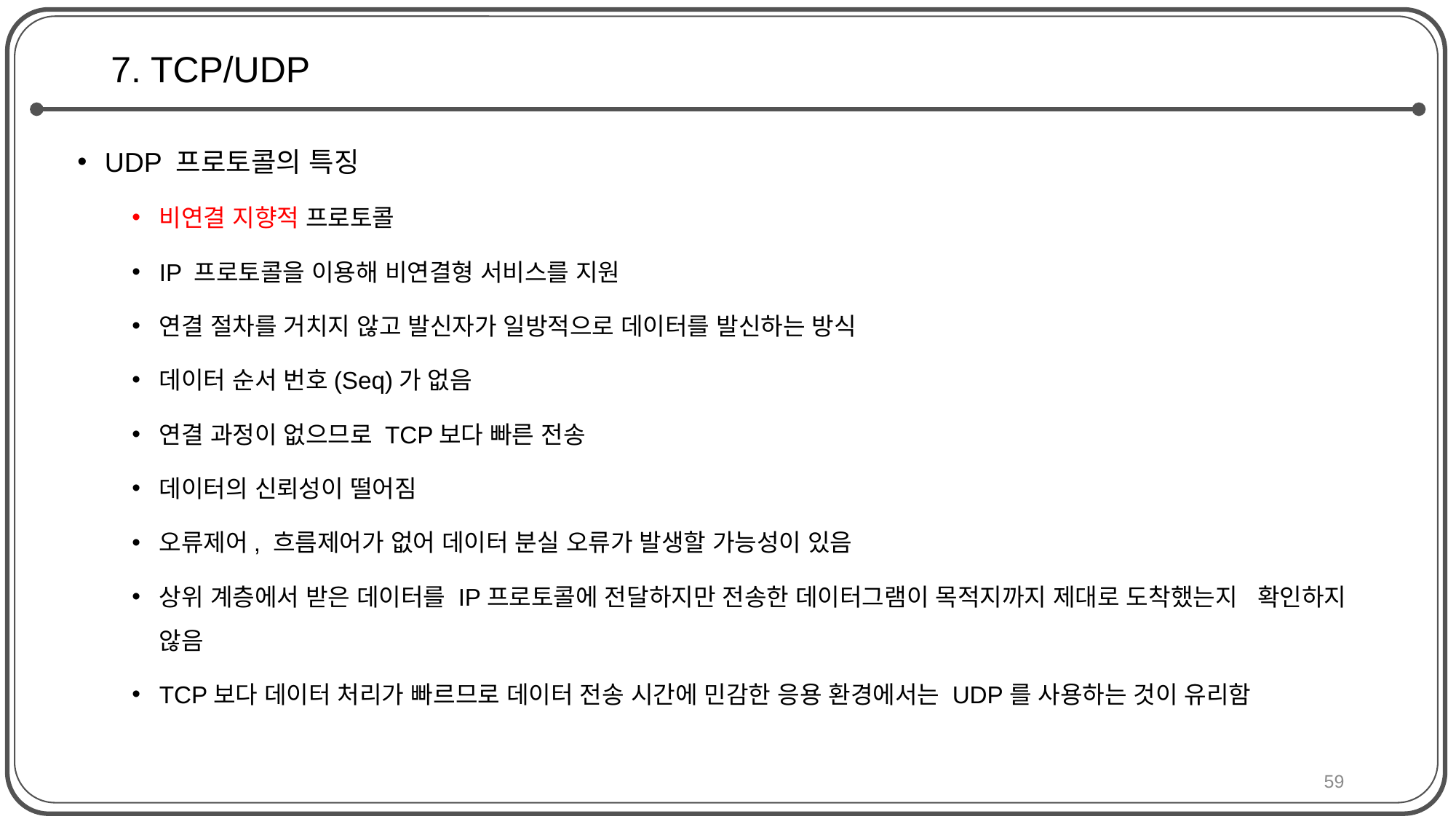

# 7. TCP/UDP
UDP 프로토콜의 특징
비연결 지향적 프로토콜
IP 프로토콜을 이용해 비연결형 서비스를 지원
연결 절차를 거치지 않고 발신자가 일방적으로 데이터를 발신하는 방식
데이터 순서 번호(Seq)가 없음
연결 과정이 없으므로 TCP보다 빠른 전송
데이터의 신뢰성이 떨어짐
오류제어, 흐름제어가 없어 데이터 분실 오류가 발생할 가능성이 있음
상위 계층에서 받은 데이터를 IP프로토콜에 전달하지만 전송한 데이터그램이 목적지까지 제대로 도착했는지   확인하지 않음
TCP보다 데이터 처리가 빠르므로 데이터 전송 시간에 민감한 응용 환경에서는 UDP를 사용하는 것이 유리함

59